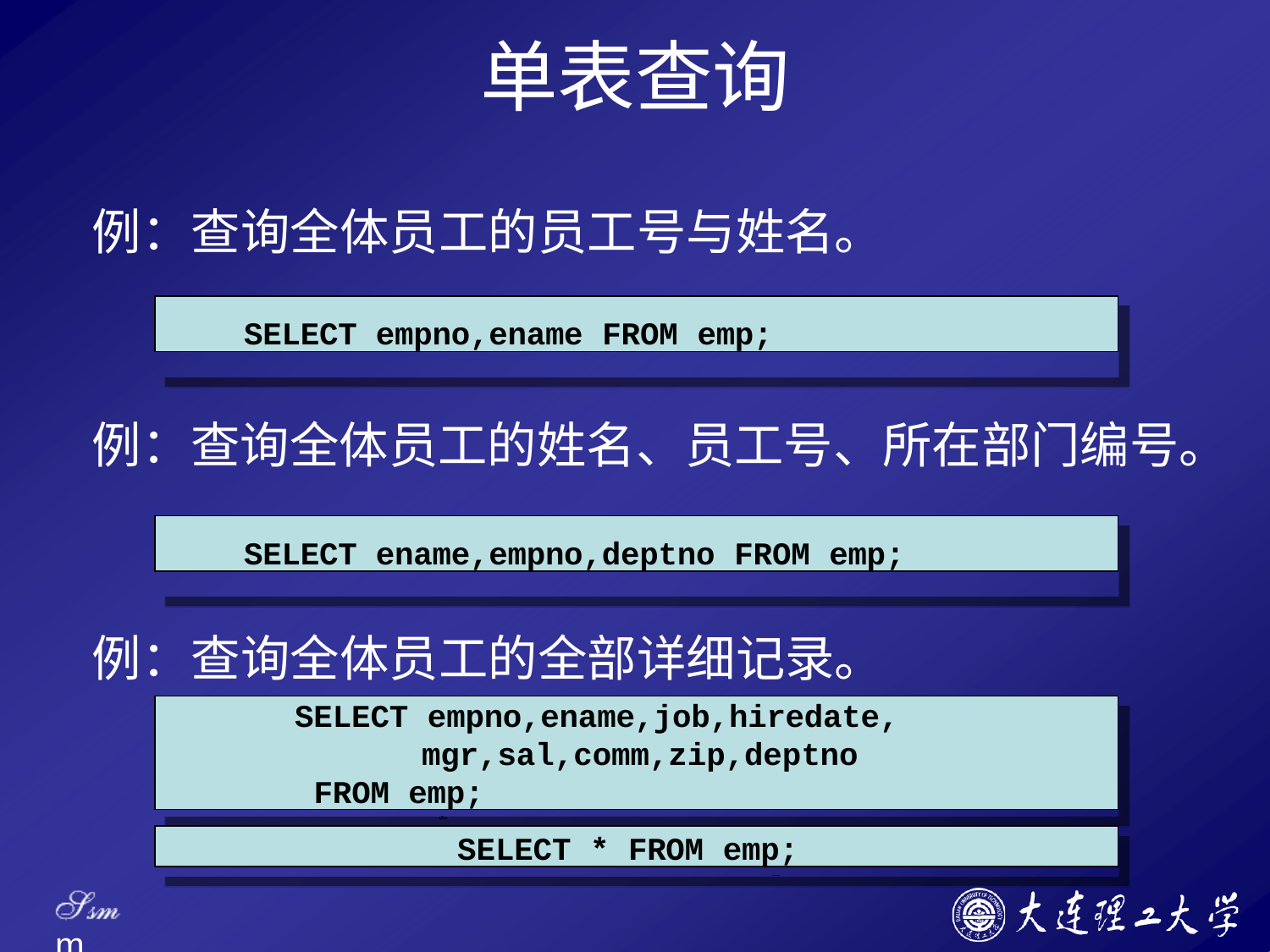

# 单表查询
例：查询全体员工的员工号与姓名。
SELECT empno,ename FROM emp;

例：查询全体员工的姓名、员工号、所在部门编号。
SELECT ename,empno,deptno FROM emp;

例：查询全体员工的全部详细记录。
SELECT empno,ename,job,hiredate,
mgr,sal,comm,zip,deptno  FROM emp;

SELECT * FROM emp;

Ssm